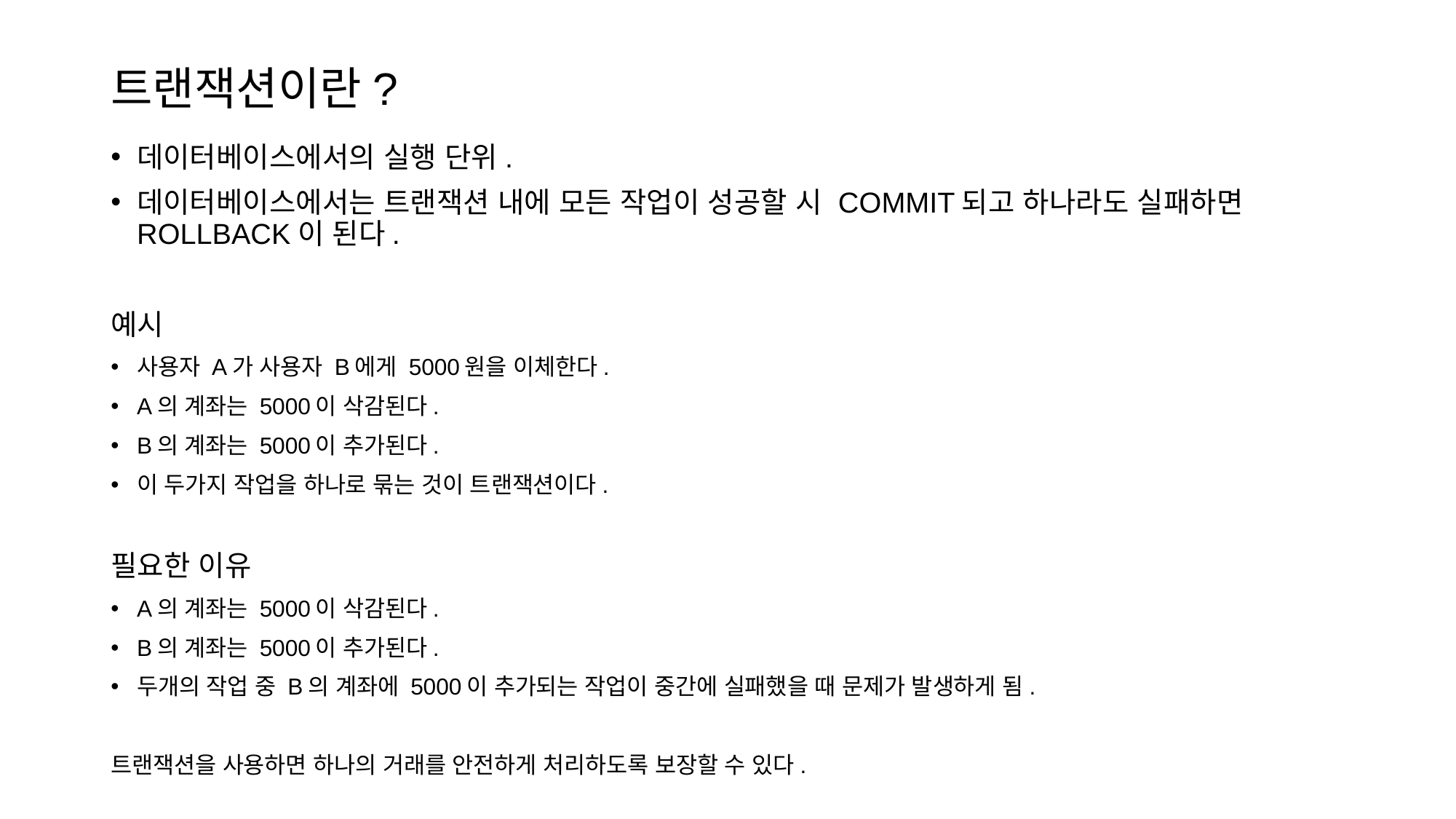

# 트랜잭션이란?
데이터베이스에서의 실행 단위.
데이터베이스에서는 트랜잭션 내에 모든 작업이 성공할 시 COMMIT되고 하나라도 실패하면 ROLLBACK이 된다.

예시
사용자 A가 사용자 B에게 5000원을 이체한다.
A의 계좌는 5000이 삭감된다.
B의 계좌는 5000이 추가된다.
이 두가지 작업을 하나로 묶는 것이 트랜잭션이다.

필요한 이유
A의 계좌는 5000이 삭감된다.
B의 계좌는 5000이 추가된다.
두개의 작업 중 B의 계좌에 5000이 추가되는 작업이 중간에 실패했을 때 문제가 발생하게 됨.

트랜잭션을 사용하면 하나의 거래를 안전하게 처리하도록 보장할 수 있다.